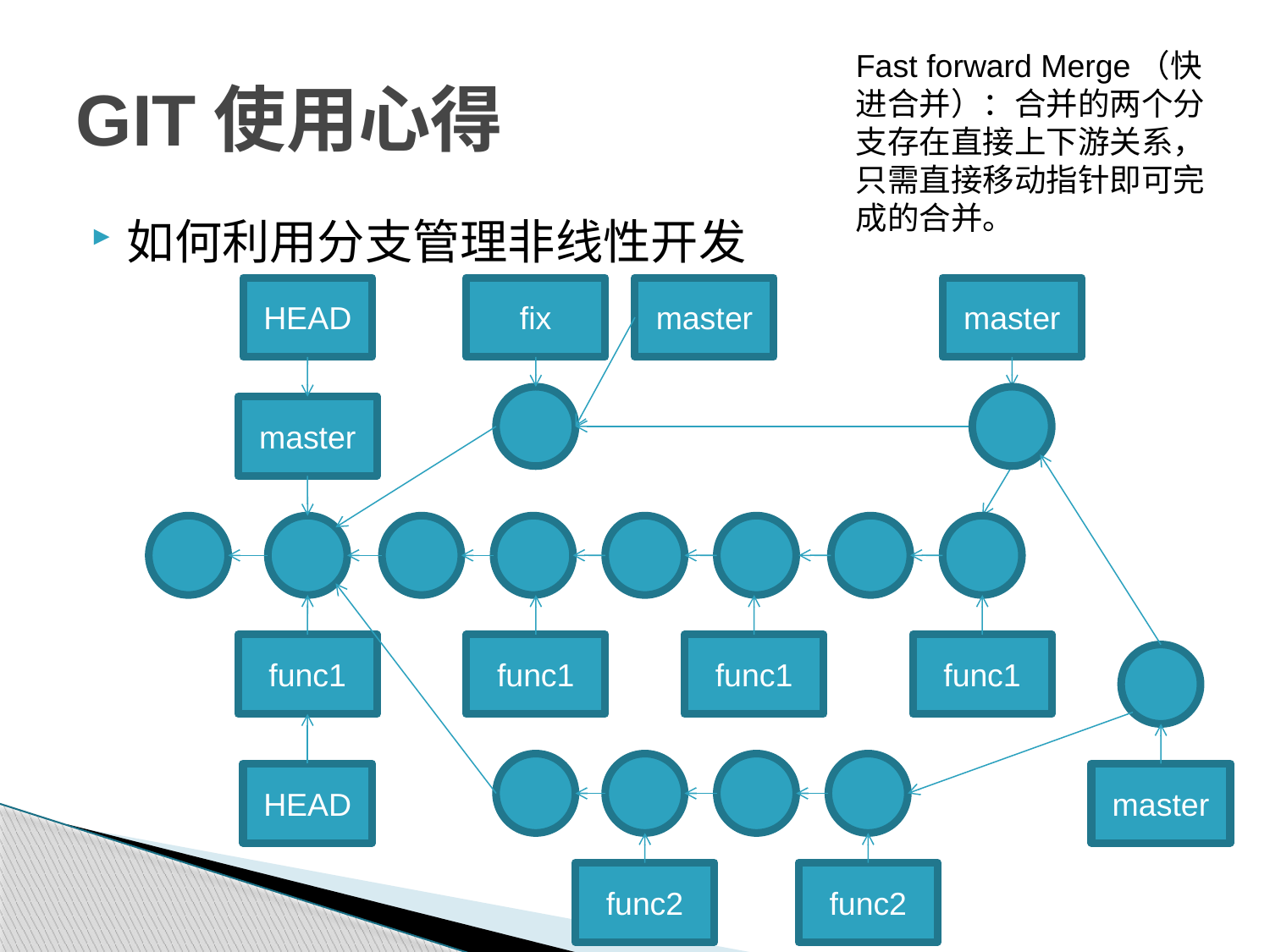

# GIT使用心得
Fast forward Merge（快进合并）：合并的两个分支存在直接上下游关系，只需直接移动指针即可完成的合并。
如何利用分支管理非线性开发

HEAD
fix
master
master

master

func1
func1
func1
func1

HEAD
master
func2
func2